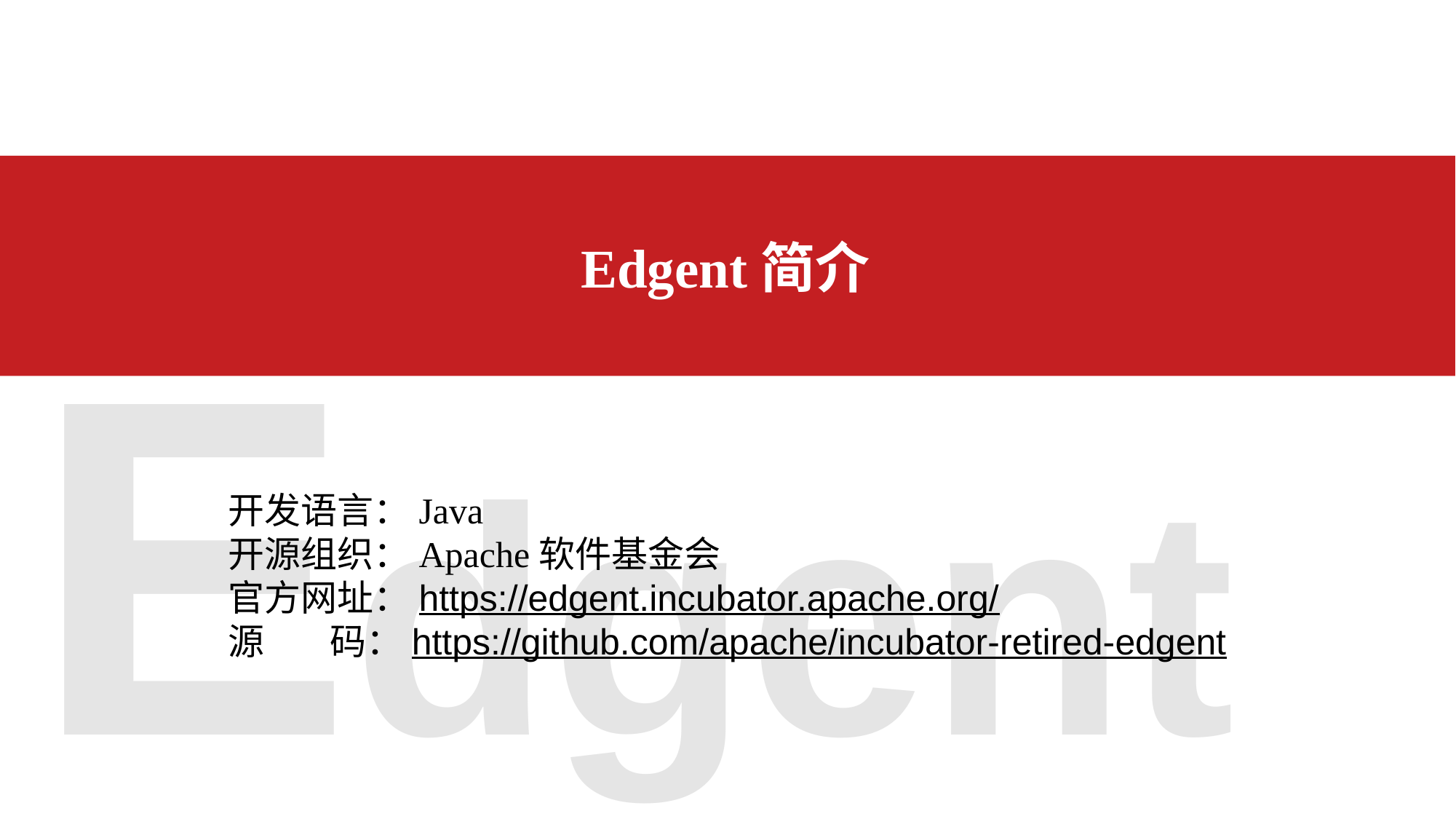

# Edgent简介
Edgent
开发语言：Java
开源组织：Apache软件基金会
官方网址：https://edgent.incubator.apache.org/
源        码：https://github.com/apache/incubator-retired-edgent